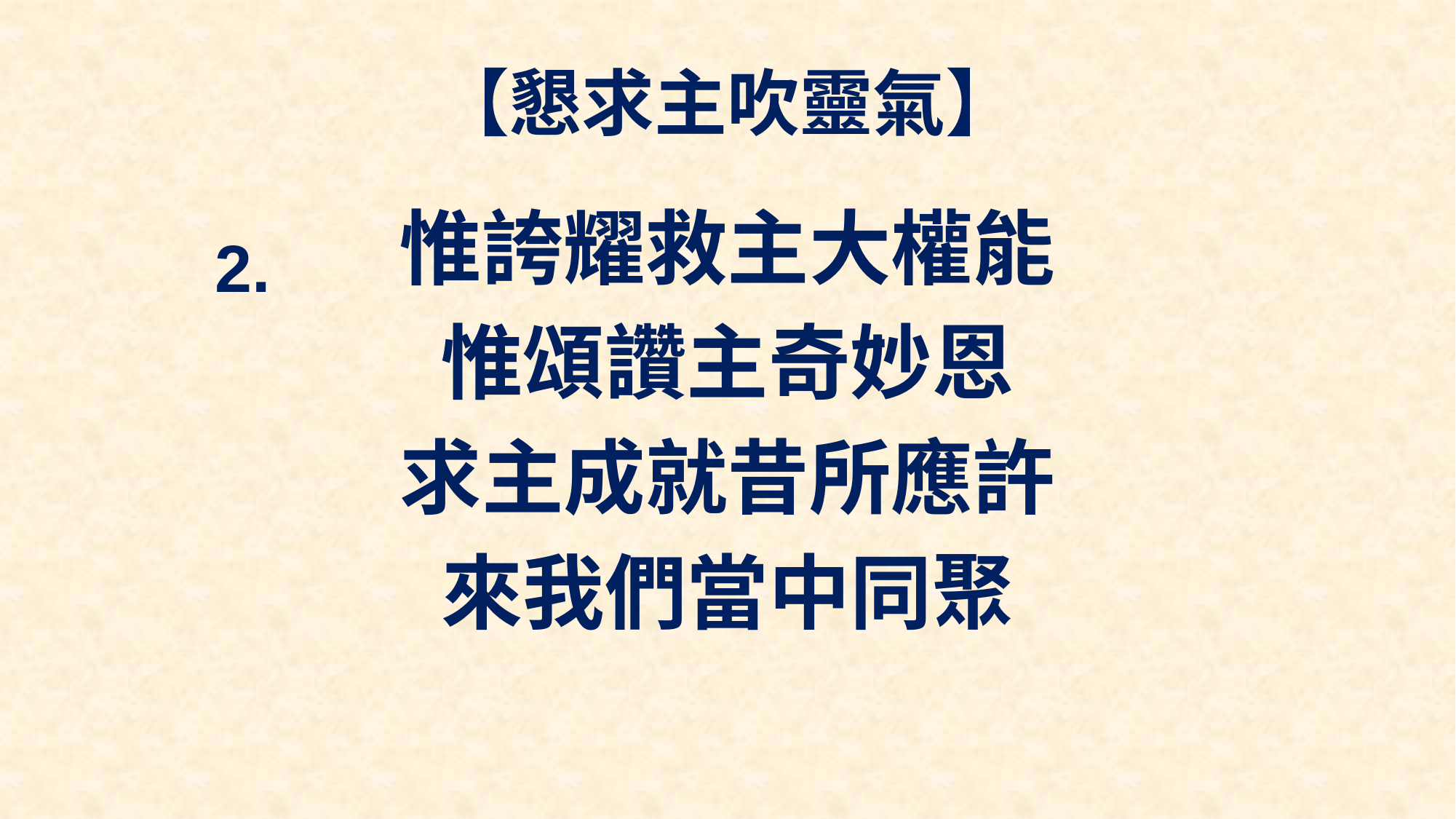

# 【懇求主吹靈氣】
惟誇耀救主大權能
惟頌讚主奇妙恩
求主成就昔所應許
來我們當中同聚
2.